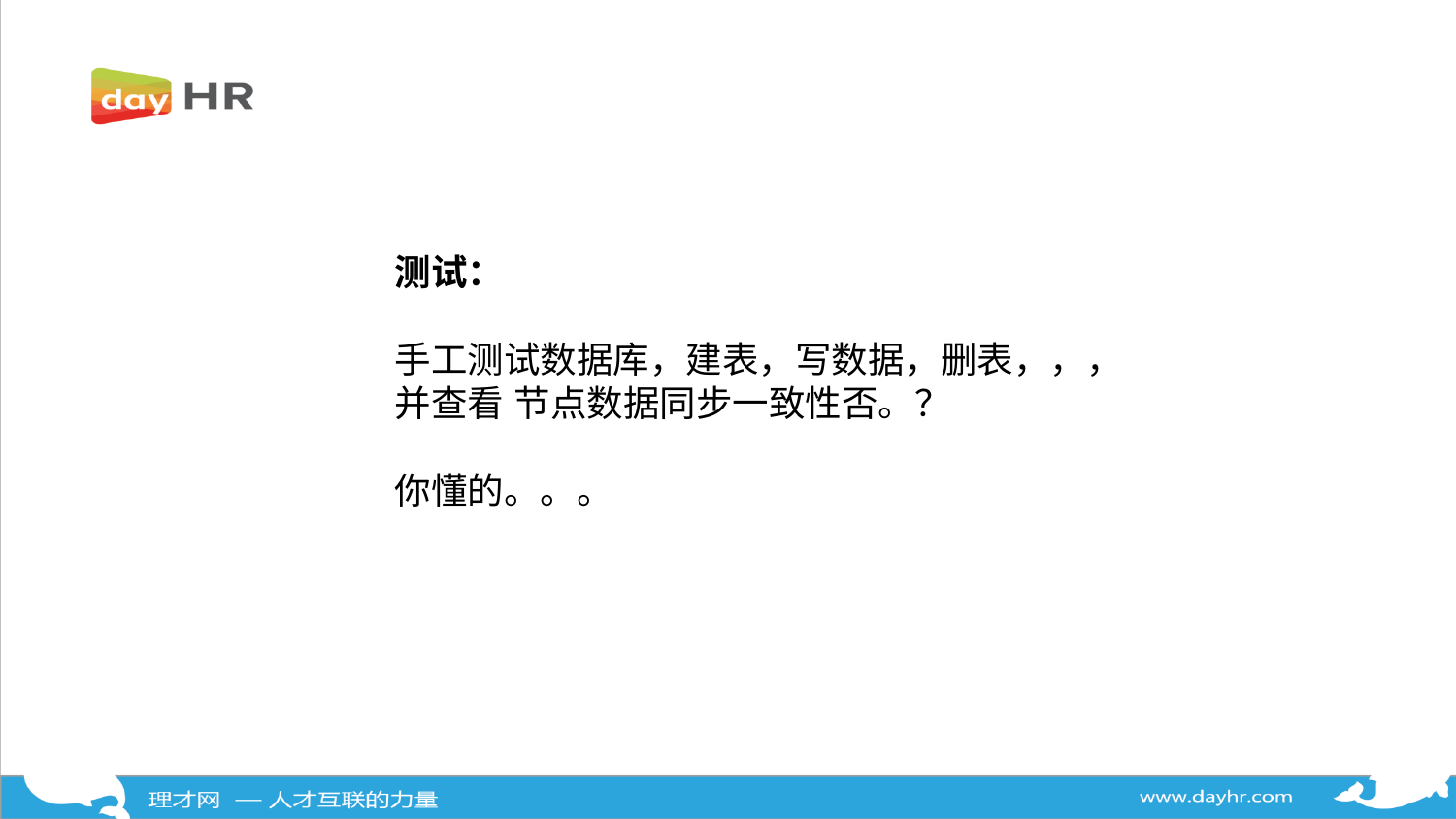

测试：

手工测试数据库，建表，写数据，删表，，，
并查看 节点数据同步一致性否。？

你懂的。。。